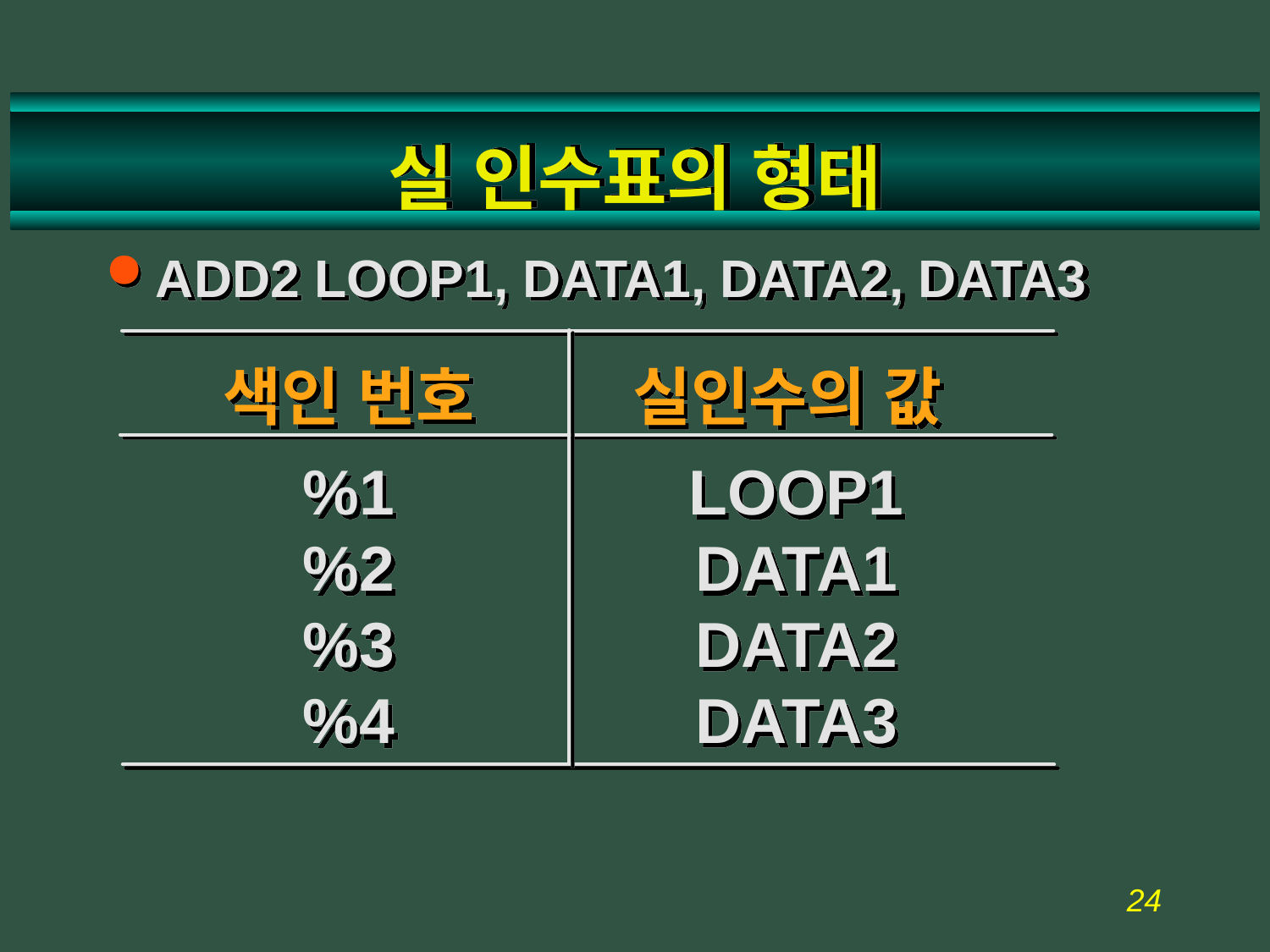

# 실 인수표의 형태
ADD2 LOOP1, DATA1, DATA2, DATA3
색인 번호
%1
%2
%3
%4
실인수의 값
LOOP1
DATA1
DATA2
DATA3

24